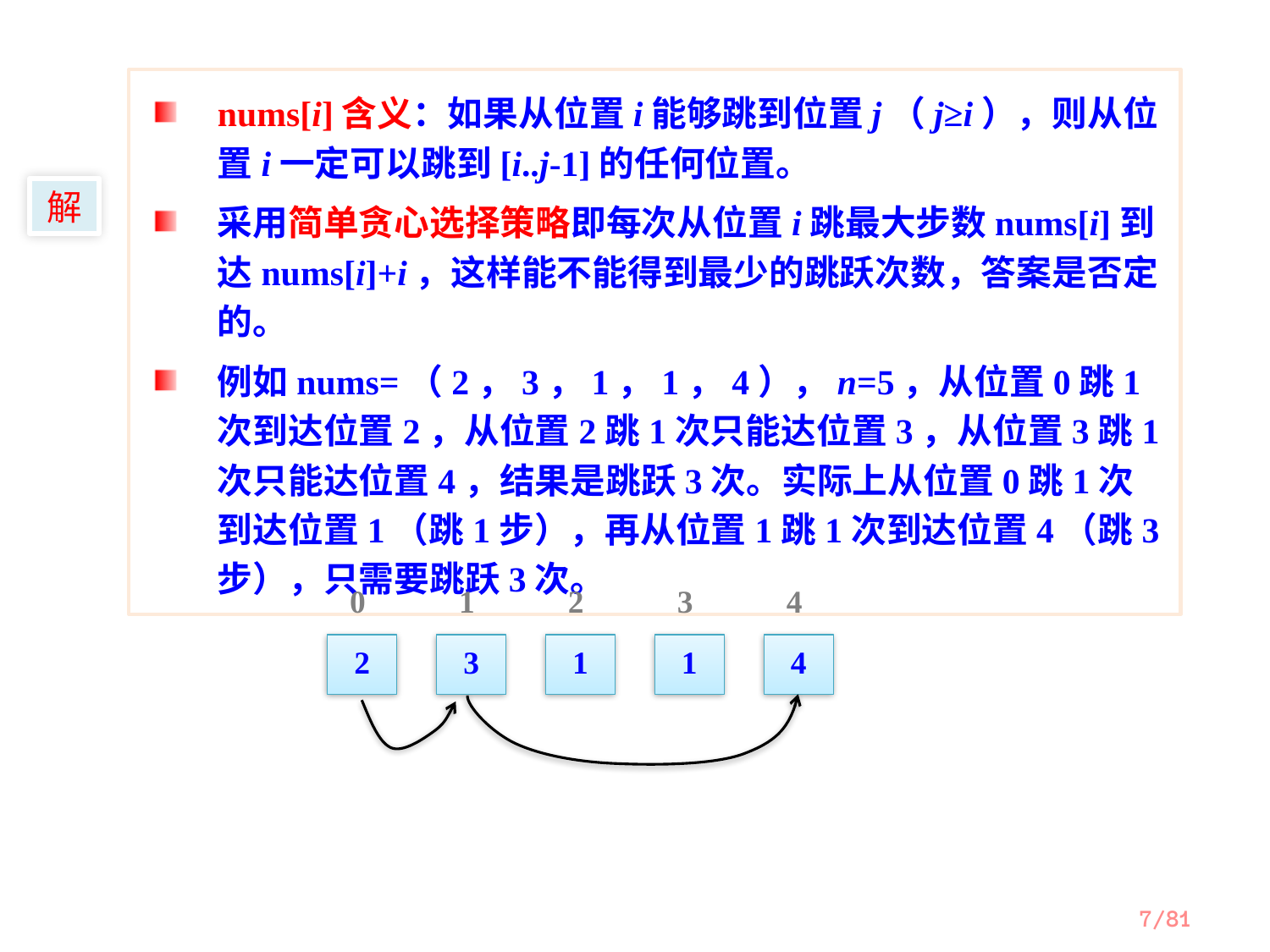

nums[i]含义：如果从位置i能够跳到位置j（j≥i），则从位置i一定可以跳到[i..j-1]的任何位置。
采用简单贪心选择策略即每次从位置i跳最大步数nums[i]到达nums[i]+i，这样能不能得到最少的跳跃次数，答案是否定的。
例如nums=（2，3，1，1，4），n=5，从位置0跳1次到达位置2，从位置2跳1次只能达位置3，从位置3跳1次只能达位置4，结果是跳跃3次。实际上从位置0跳1次到达位置1（跳1步），再从位置1跳1次到达位置4（跳3步），只需要跳跃3次。
解
0
1
2
3
4
2
3
1
1
4

7/81